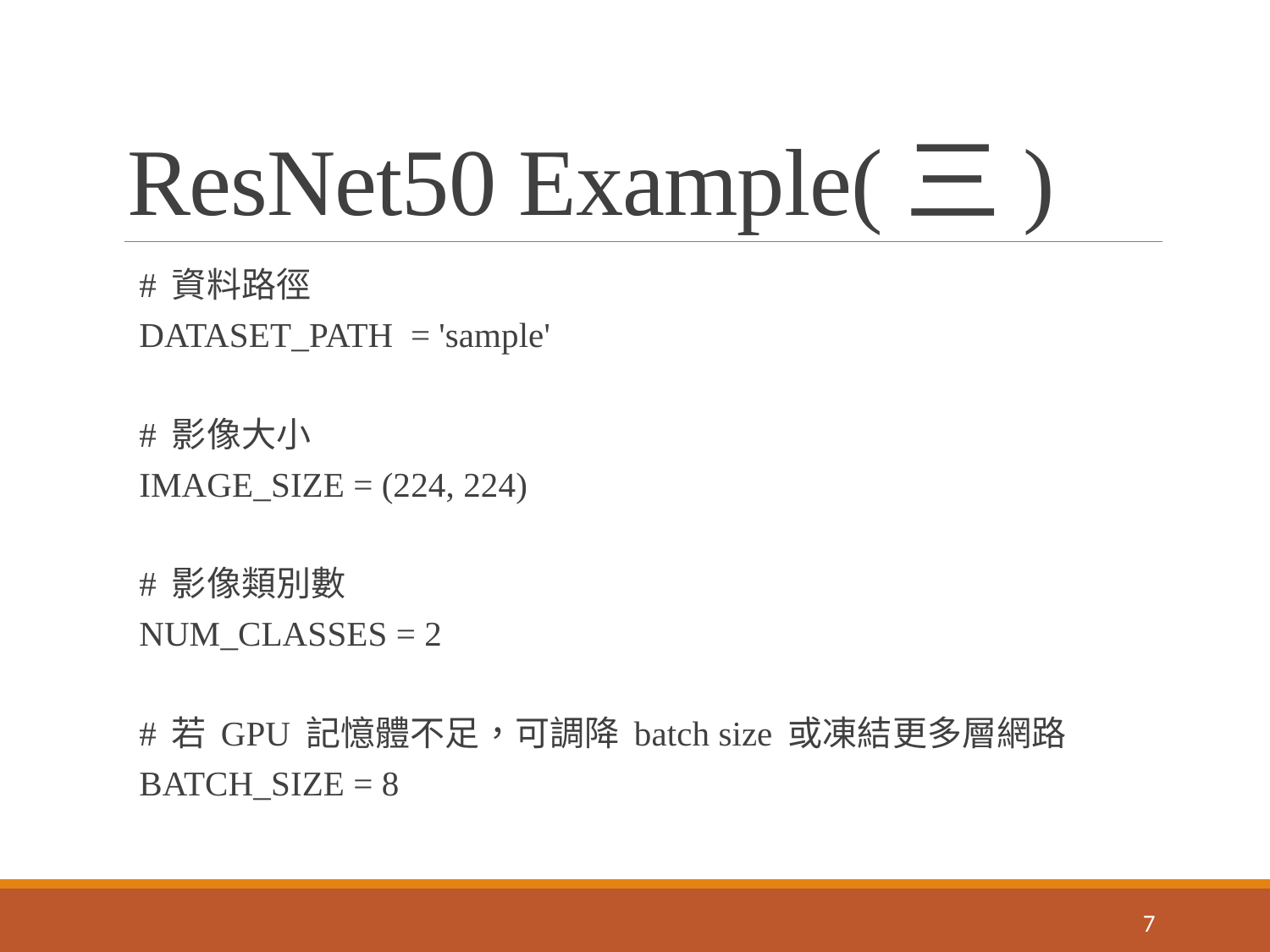

# ResNet50 Example(三)
# 資料路徑
DATASET_PATH  = 'sample'

# 影像大小
IMAGE_SIZE = (224, 224)

# 影像類別數
NUM_CLASSES = 2

# 若 GPU 記憶體不足，可調降 batch size 或凍結更多層網路
BATCH_SIZE = 8

7